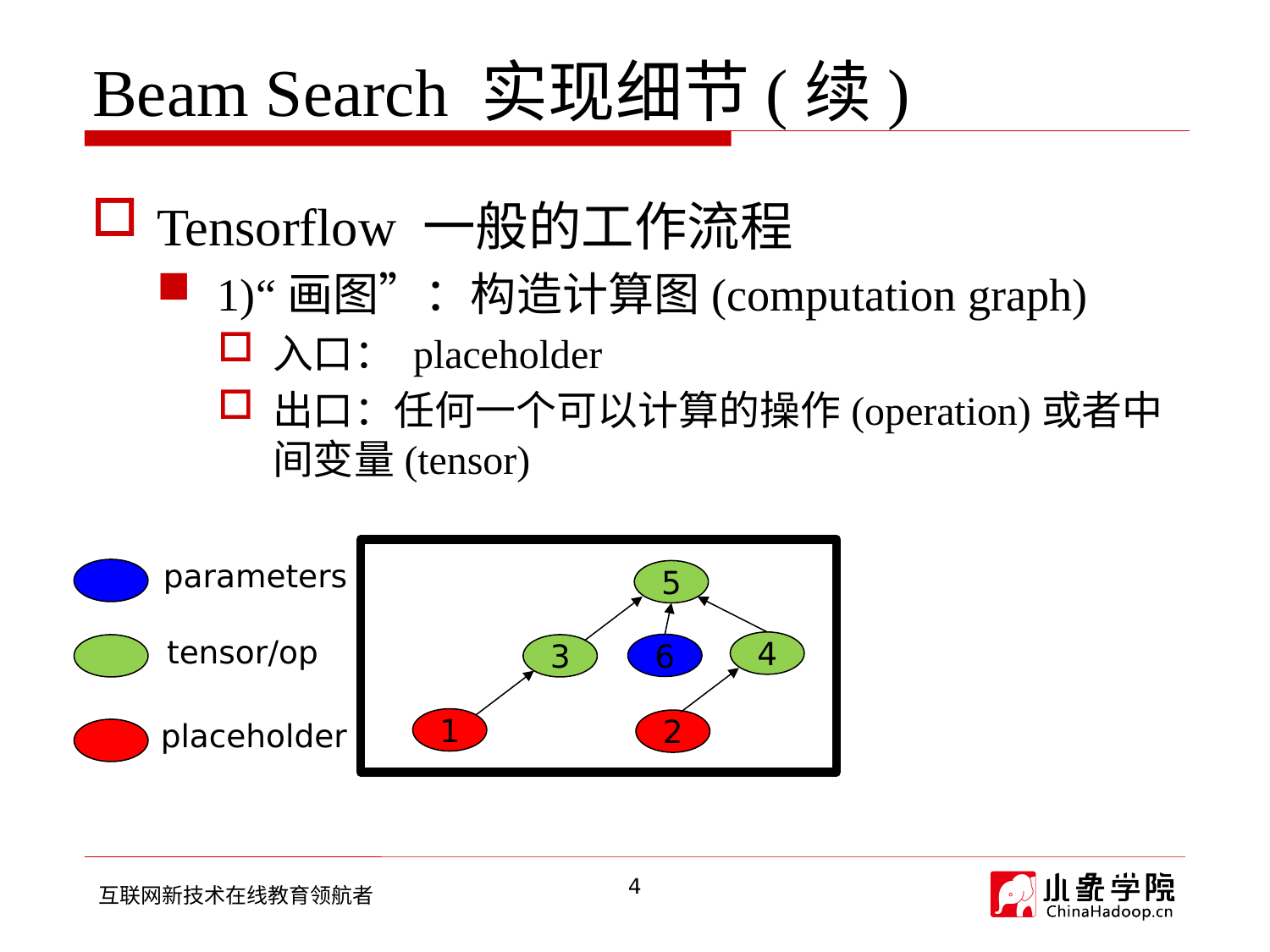

# Beam Search 实现细节(续)
Tensorflow 一般的工作流程
1)“画图”：构造计算图(computation graph)
入口： placeholder
出口：任何一个可以计算的操作(operation)或者中间变量(tensor)

parameters

5
tensor/op
4
6

3
1
placeholder
2

4